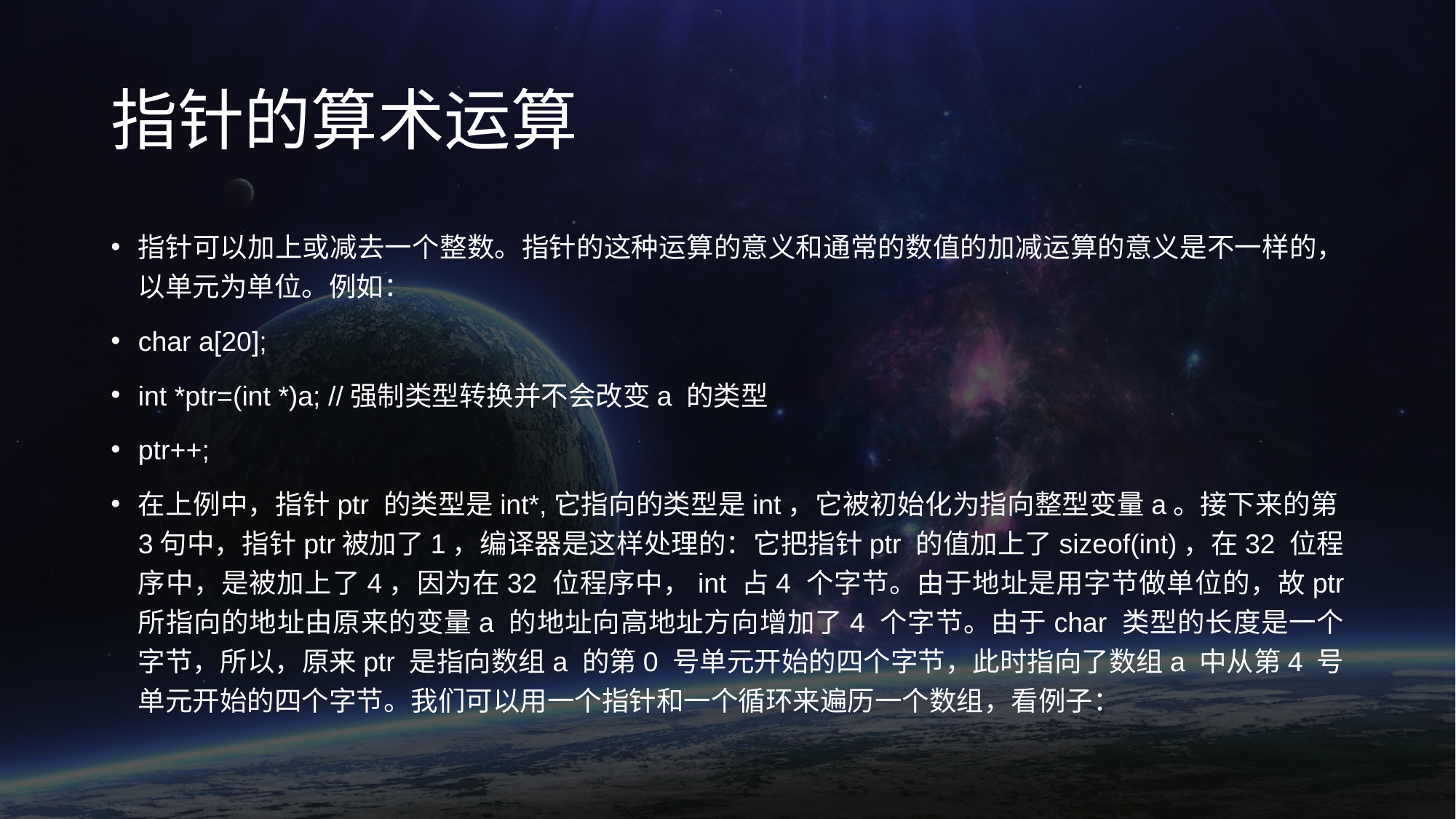

# 指针的算术运算
指针可以加上或减去一个整数。指针的这种运算的意义和通常的数值的加减运算的意义是不一样的，以单元为单位。例如：
char a[20];
int *ptr=(int *)a; //强制类型转换并不会改变a 的类型
ptr++;
在上例中，指针ptr 的类型是int*,它指向的类型是int，它被初始化为指向整型变量a。接下来的第3句中，指针ptr被加了1，编译器是这样处理的：它把指针ptr 的值加上了sizeof(int)，在32 位程序中，是被加上了4，因为在32 位程序中，int 占4 个字节。由于地址是用字节做单位的，故ptr 所指向的地址由原来的变量a 的地址向高地址方向增加了4 个字节。由于char 类型的长度是一个字节，所以，原来ptr 是指向数组a 的第0 号单元开始的四个字节，此时指向了数组a 中从第4 号单元开始的四个字节。我们可以用一个指针和一个循环来遍历一个数组，看例子：